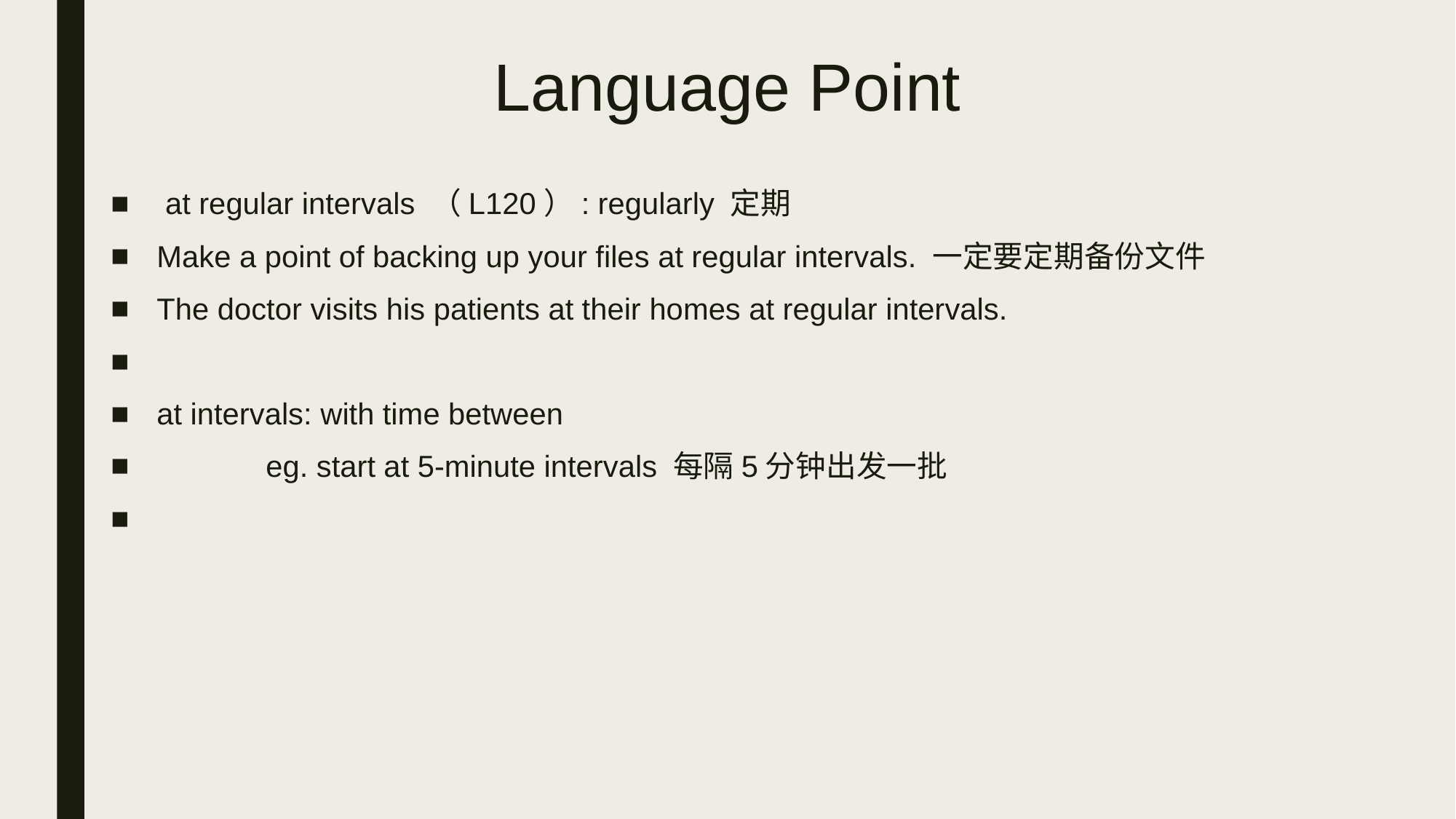

# Language Point
 at regular intervals （L120）: regularly 定期
Make a point of backing up your files at regular intervals. 一定要定期备份文件
The doctor visits his patients at their homes at regular intervals.

at intervals: with time between
	eg. start at 5-minute intervals 每隔5分钟出发一批